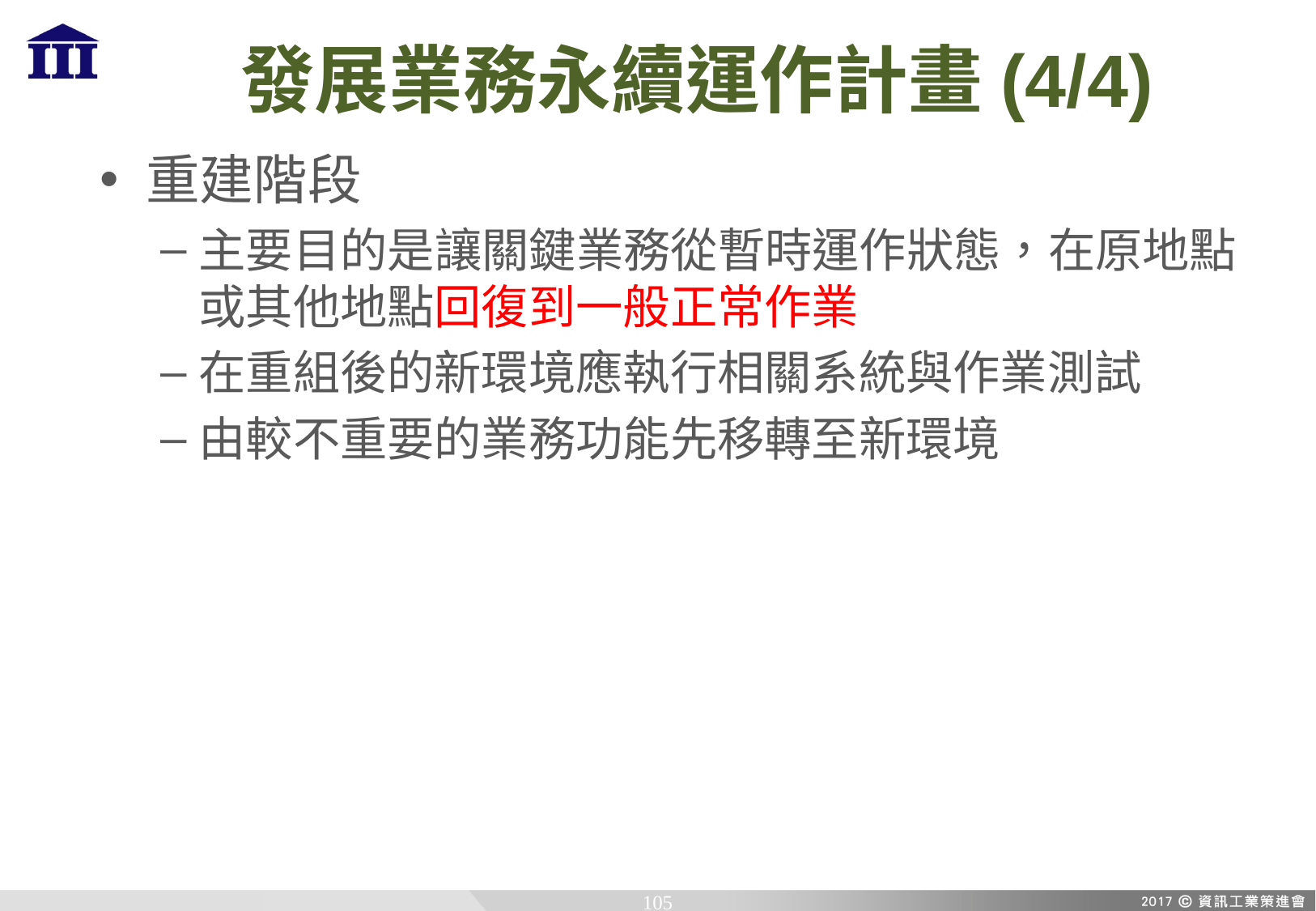

# 發展業務永續運作計畫(4/4)
重建階段
主要目的是讓關鍵業務從暫時運作狀態，在原地點或其他地點回復到一般正常作業
在重組後的新環境應執行相關系統與作業測試
由較不重要的業務功能先移轉至新環境
105